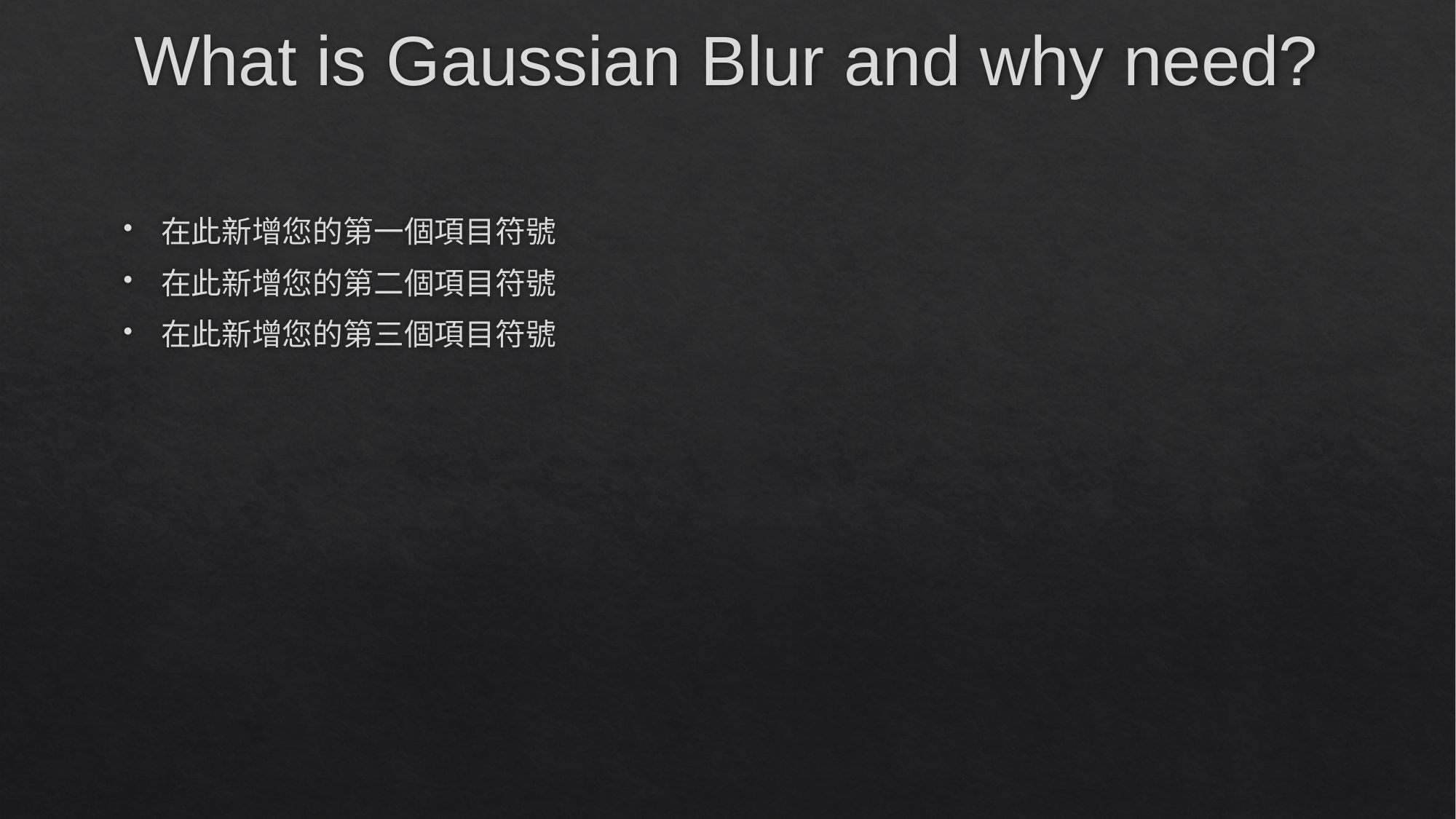

# What is Gaussian Blur and why need?
在此新增您的第一個項目符號
在此新增您的第二個項目符號
在此新增您的第三個項目符號